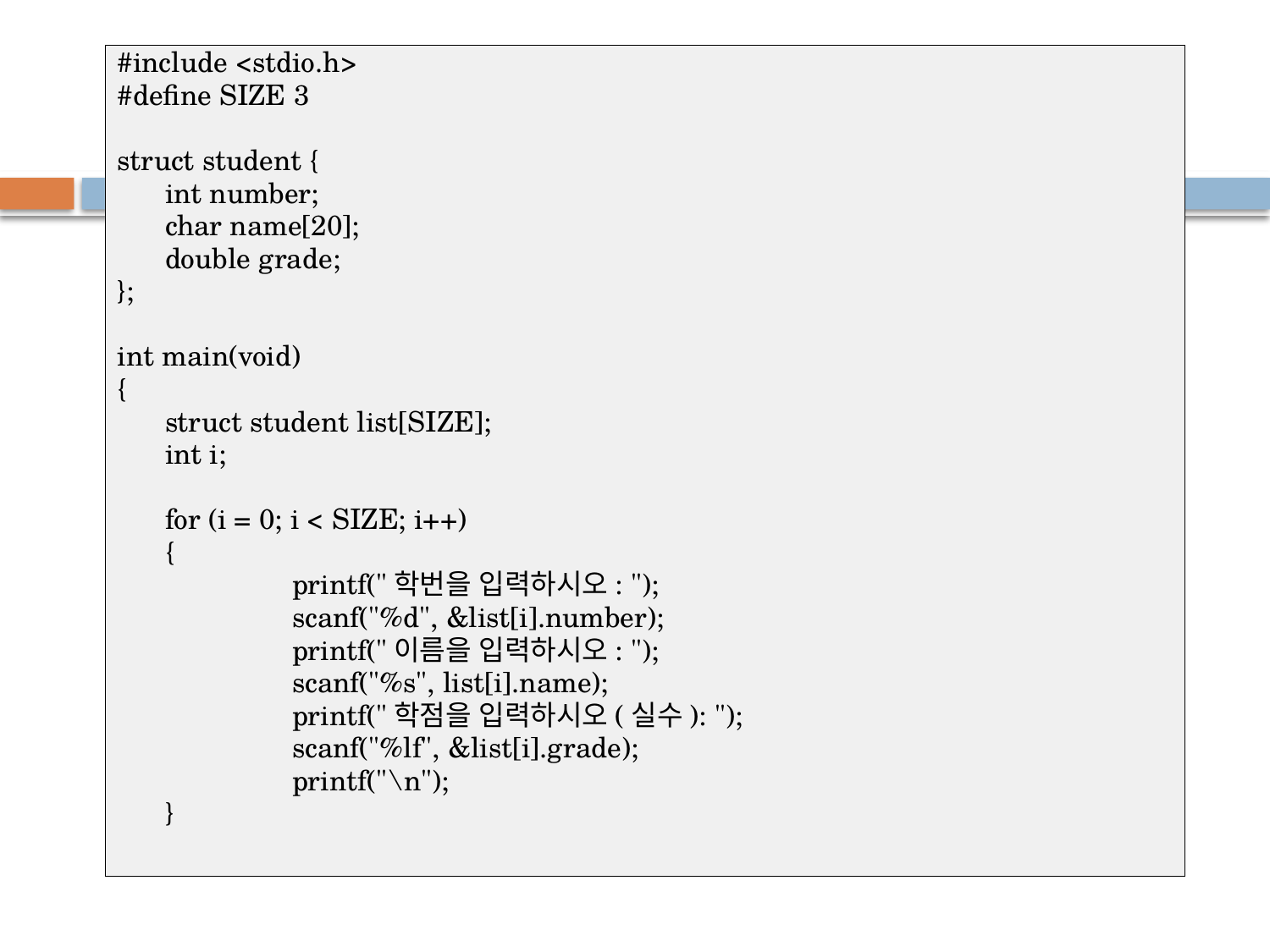

#include <stdio.h>
#define SIZE 3

struct student {
	int number;
	char name[20];
	double grade;
};

int main(void)
{
	struct student list[SIZE];
	int i;

	for (i = 0; i < SIZE; i++)
	{
		printf("학번을 입력하시오: ");
		scanf("%d", &list[i].number);
		printf("이름을 입력하시오: ");
		scanf("%s", list[i].name);
		printf("학점을 입력하시오(실수): ");
		scanf("%lf", &list[i].grade);
		printf("\n");
	}